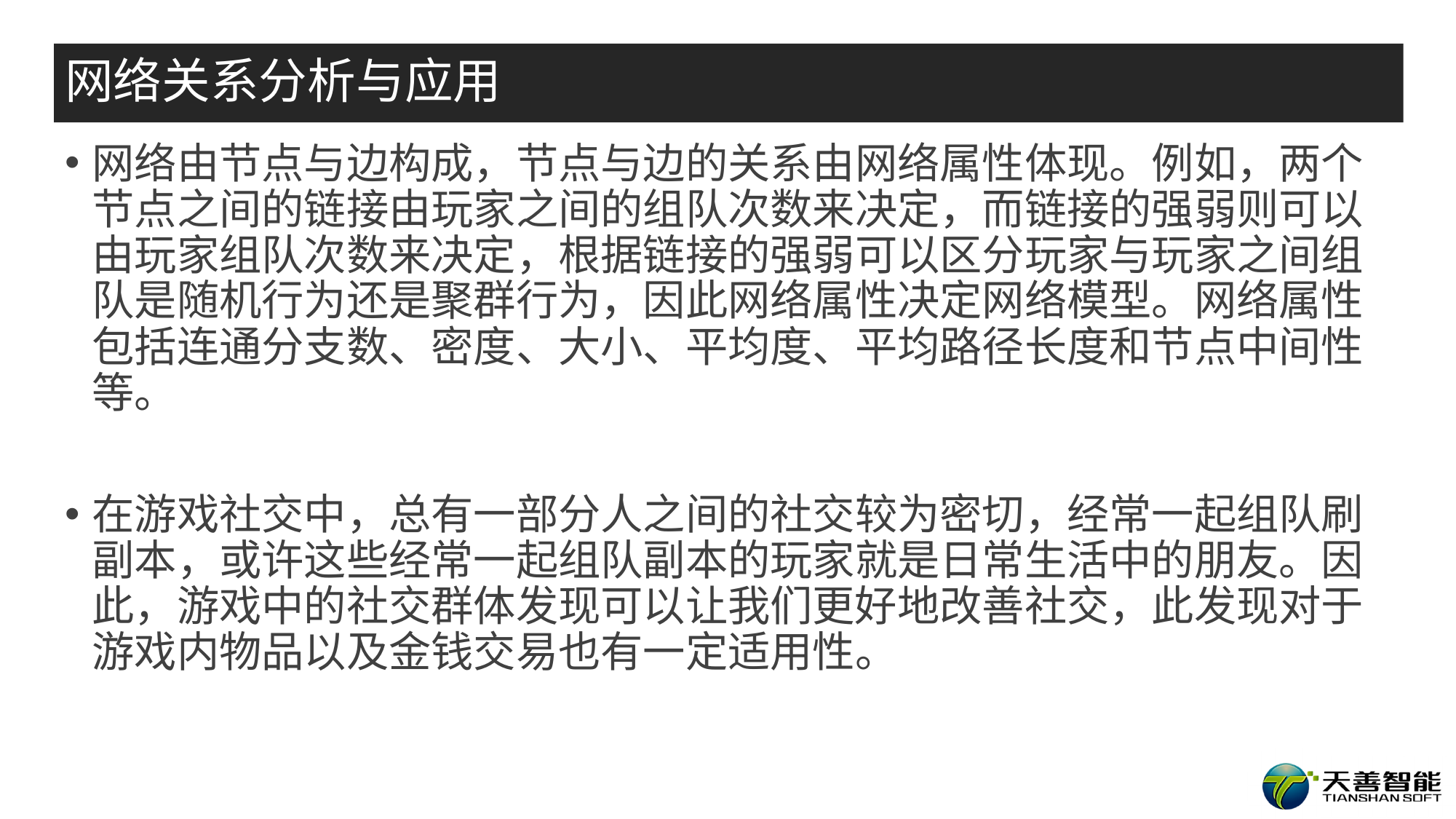

# 网络关系分析与应用
网络由节点与边构成，节点与边的关系由网络属性体现。例如，两个节点之间的链接由玩家之间的组队次数来决定，而链接的强弱则可以由玩家组队次数来决定，根据链接的强弱可以区分玩家与玩家之间组队是随机行为还是聚群行为，因此网络属性决定网络模型。网络属性包括连通分支数、密度、大小、平均度、平均路径长度和节点中间性等。

在游戏社交中，总有一部分人之间的社交较为密切，经常一起组队刷副本，或许这些经常一起组队副本的玩家就是日常生活中的朋友。因此，游戏中的社交群体发现可以让我们更好地改善社交，此发现对于游戏内物品以及金钱交易也有一定适用性。